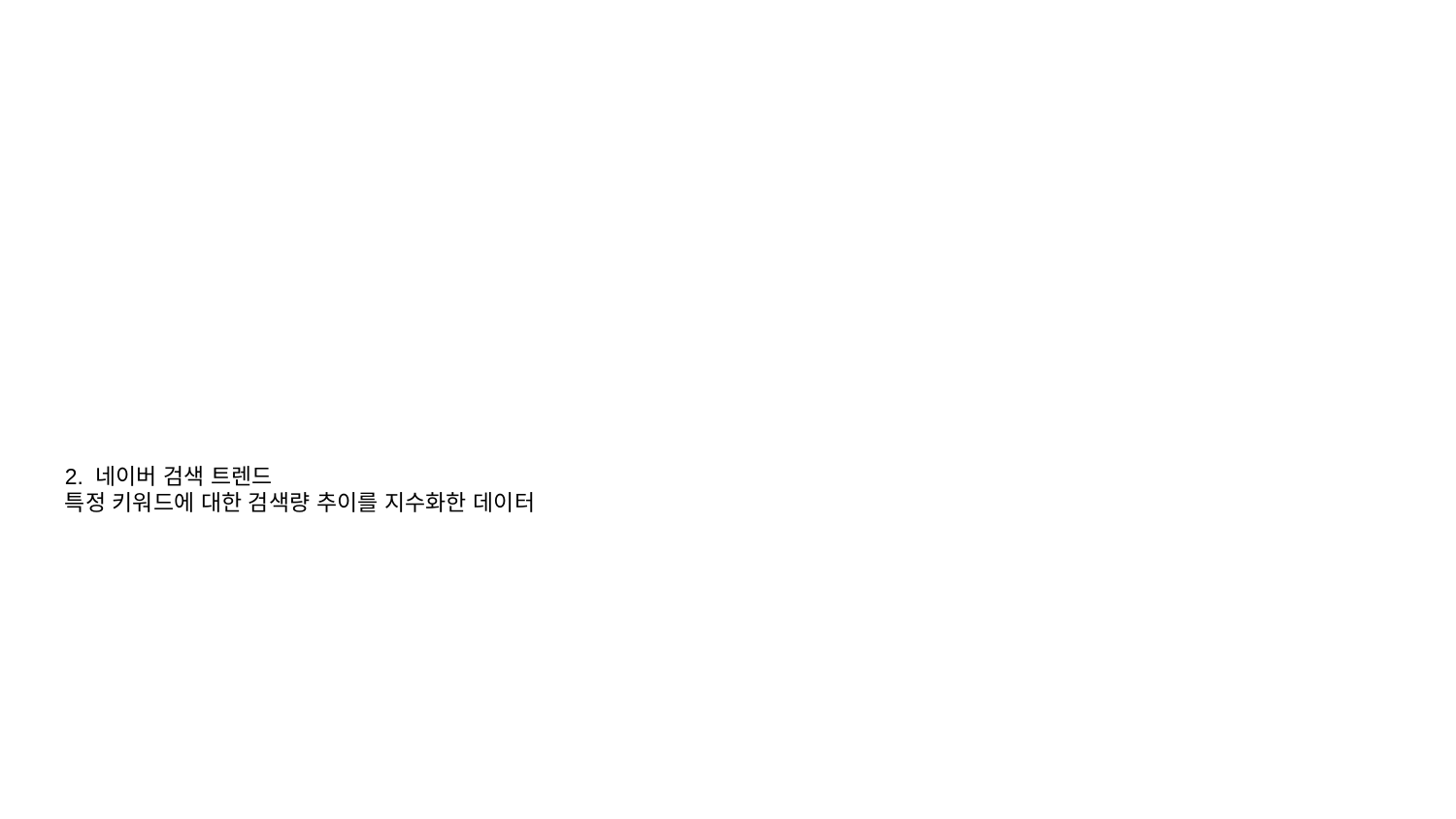

2. 네이버 검색 트렌드
특정 키워드에 대한 검색량 추이를 지수화한 데이터